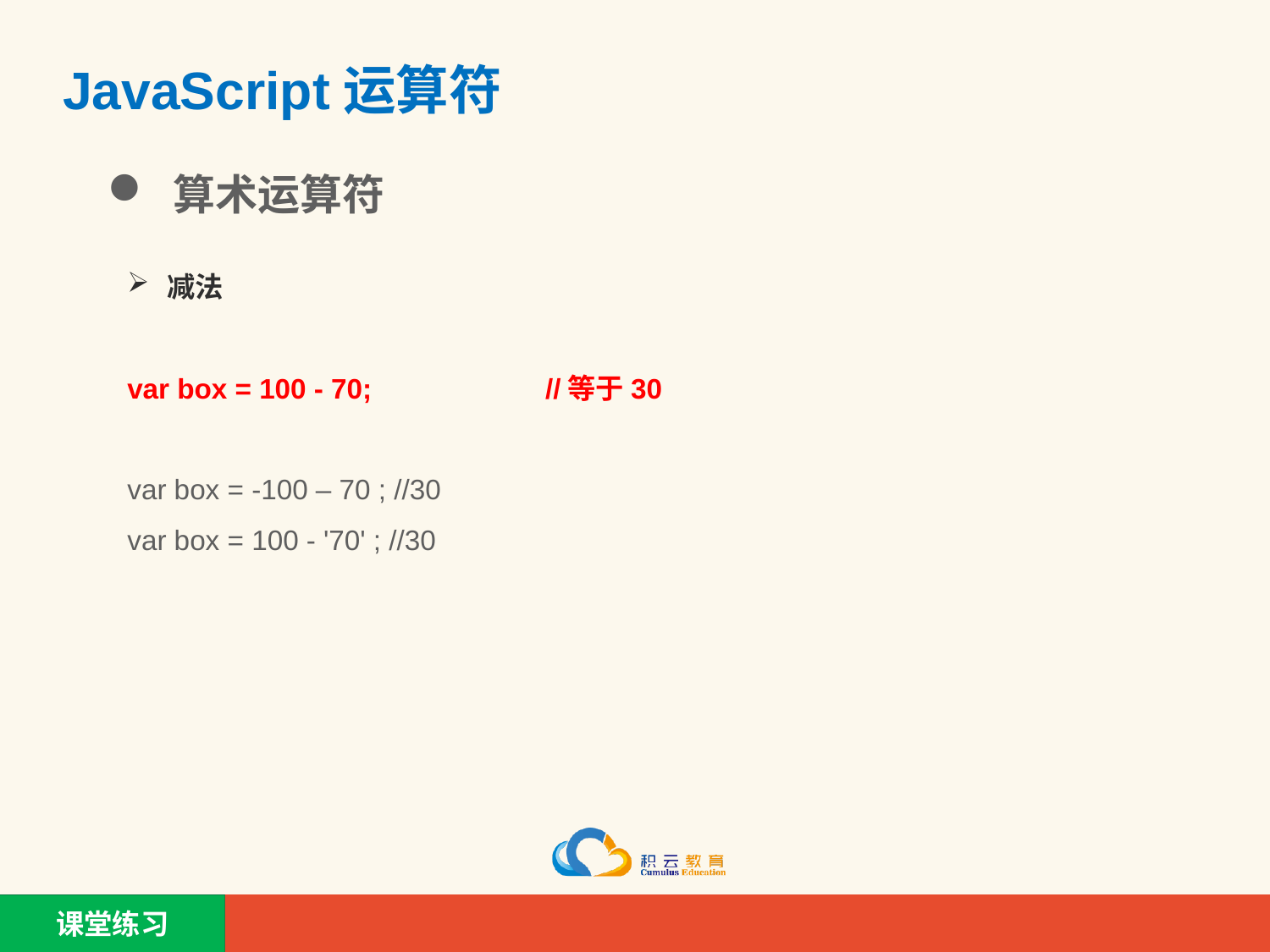

# JavaScript运算符
 算术运算符
减法

var box = 100 - 70;		//等于30

var box = -100 – 70 ; //30
var box = 100 - '70' ; //30